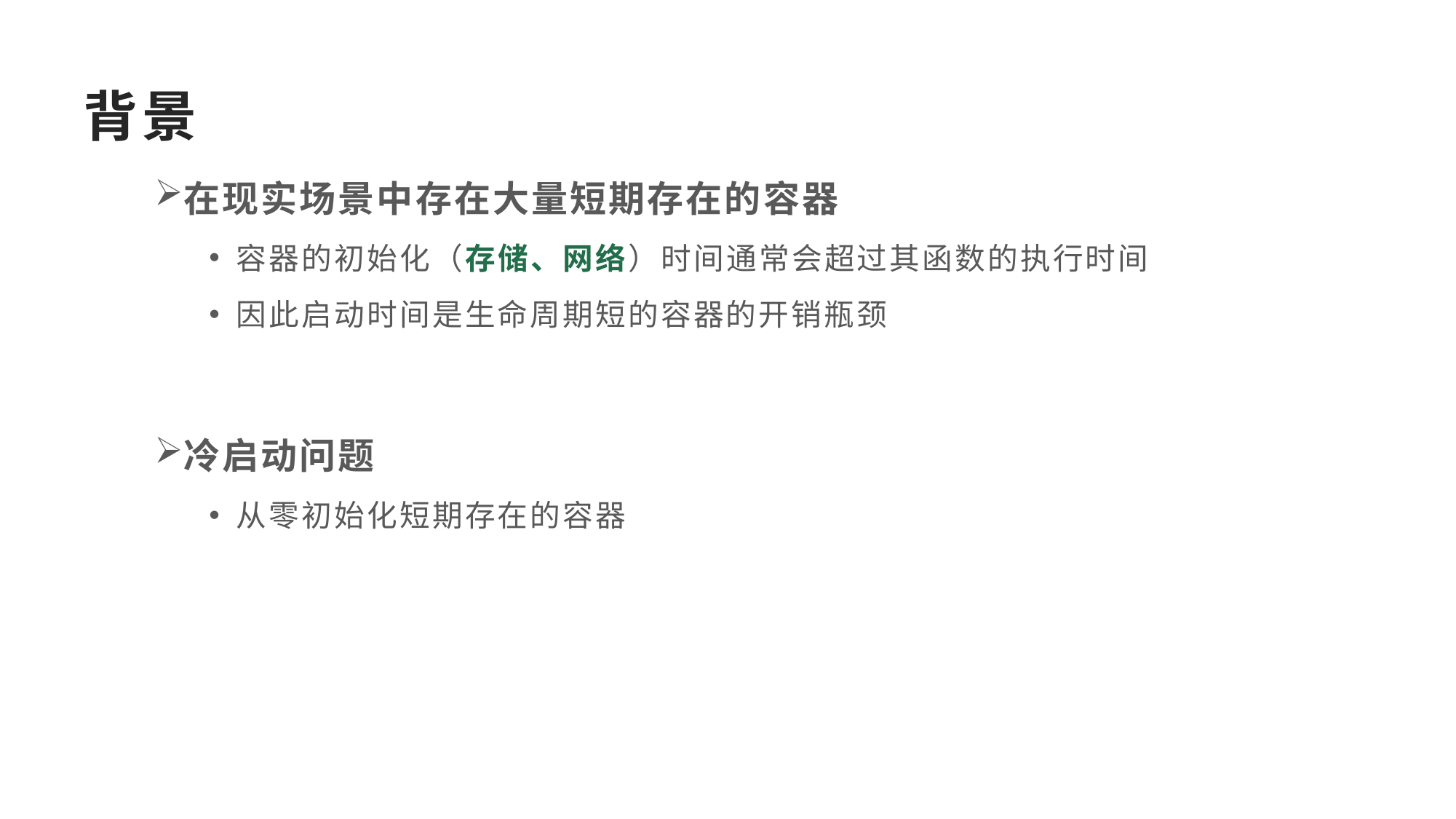

# 背景
在现实场景中存在大量短期存在的容器
容器的初始化（存储、网络）时间通常会超过其函数的执行时间
因此启动时间是生命周期短的容器的开销瓶颈

冷启动问题
从零初始化短期存在的容器